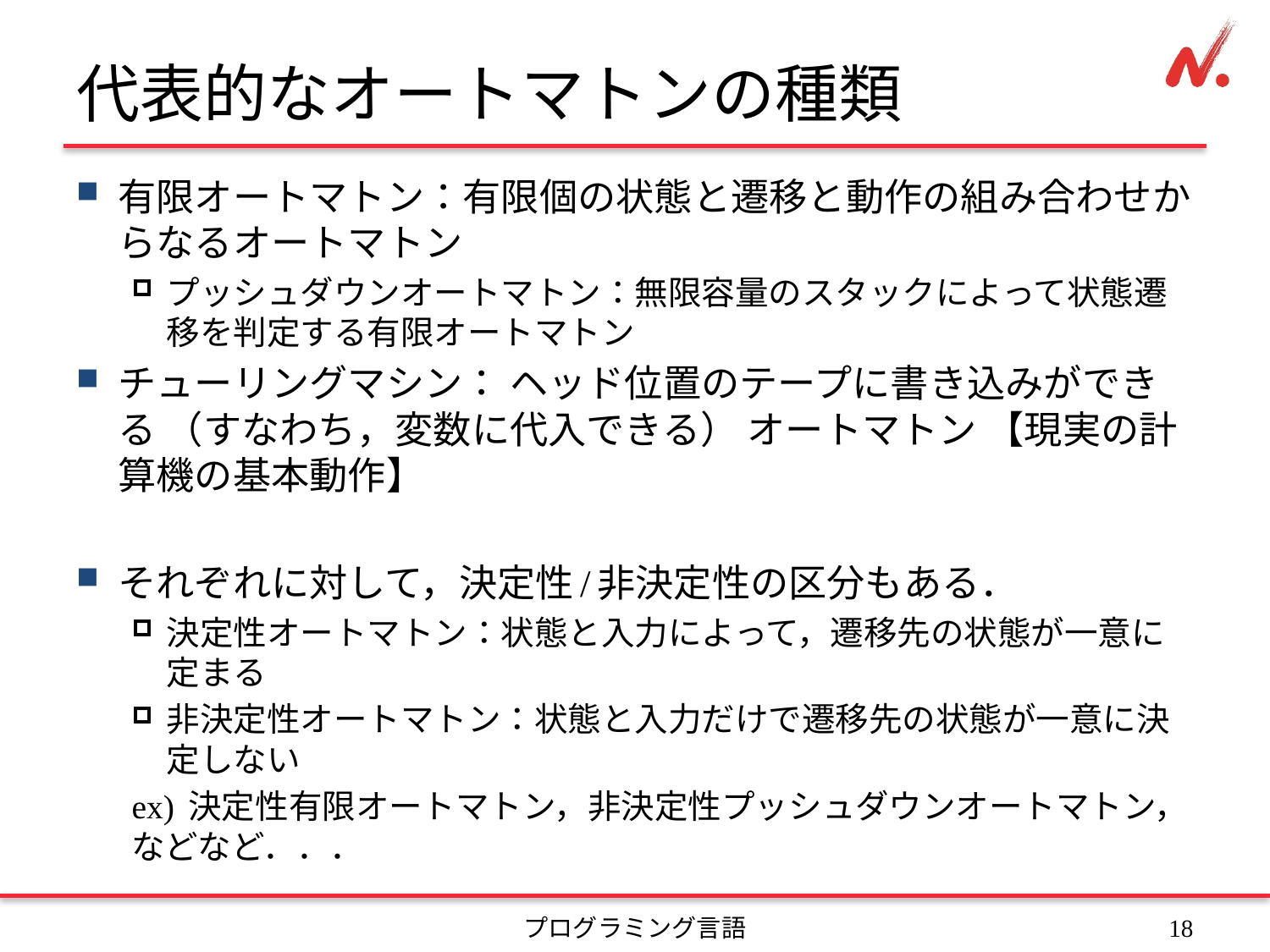

# 代表的なオートマトンの種類
有限オートマトン：有限個の状態と遷移と動作の組み合わせからなるオートマトン
プッシュダウンオートマトン：無限容量のスタックによって状態遷移を判定する有限オートマトン
チューリングマシン： ヘッド位置のテープに書き込みができる （すなわち，変数に代入できる） オートマトン 【現実の計算機の基本動作】

それぞれに対して，決定性/非決定性の区分もある．
決定性オートマトン：状態と入力によって，遷移先の状態が一意に定まる
非決定性オートマトン：状態と入力だけで遷移先の状態が一意に決定しない
ex) 決定性有限オートマトン，非決定性プッシュダウンオートマトン，などなど．．．
プログラミング言語
18